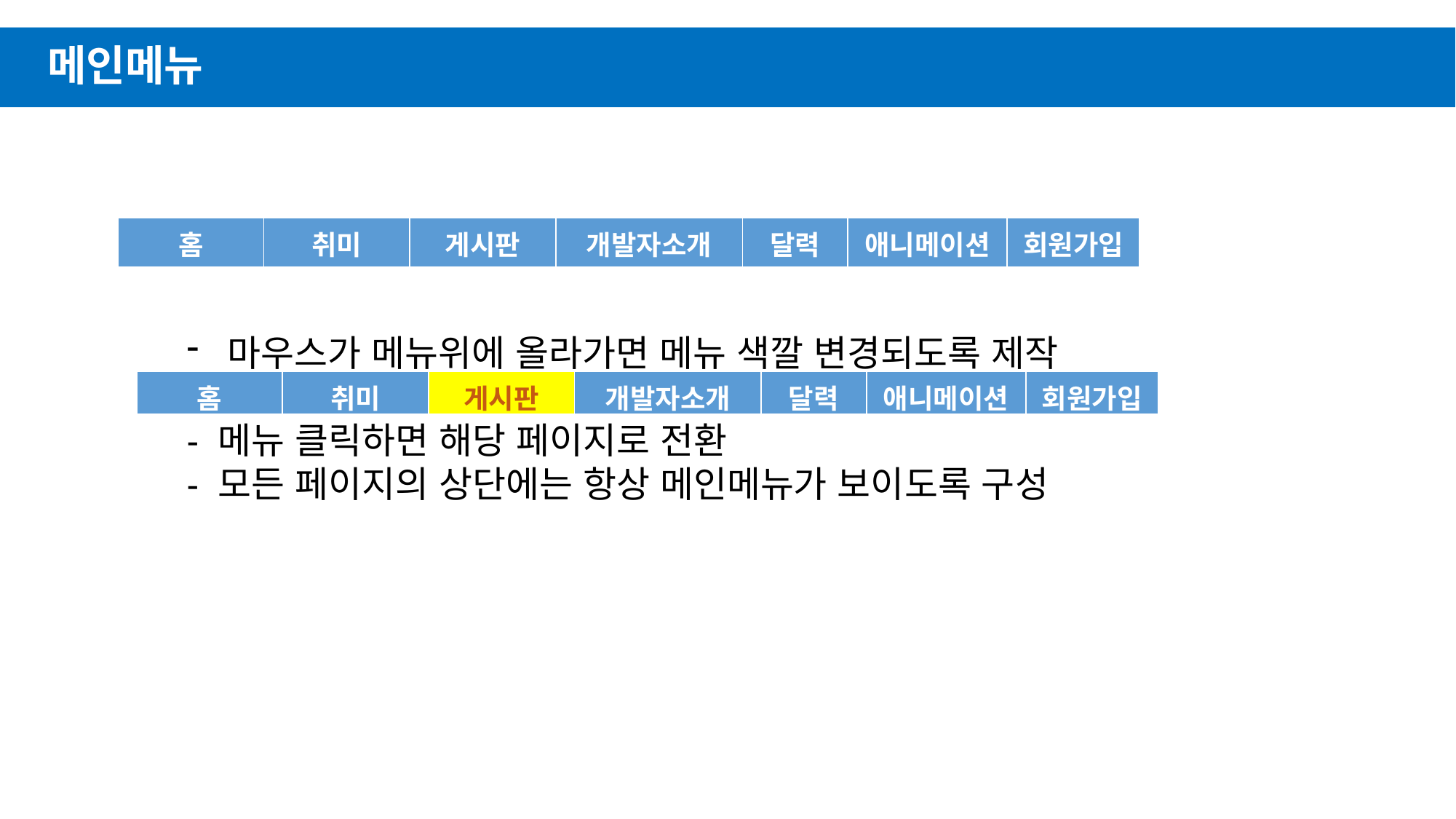

# 메인메뉴
| 홈 | 취미 | 게시판 | 개발자소개 | 달력 | 애니메이션 | 회원가입 |
| --- | --- | --- | --- | --- | --- | --- |
마우스가 메뉴위에 올라가면 메뉴 색깔 변경되도록 제작

- 메뉴 클릭하면 해당 페이지로 전환
- 모든 페이지의 상단에는 항상 메인메뉴가 보이도록 구성
| 홈 | 취미 | 게시판 | 개발자소개 | 달력 | 애니메이션 | 회원가입 |
| --- | --- | --- | --- | --- | --- | --- |